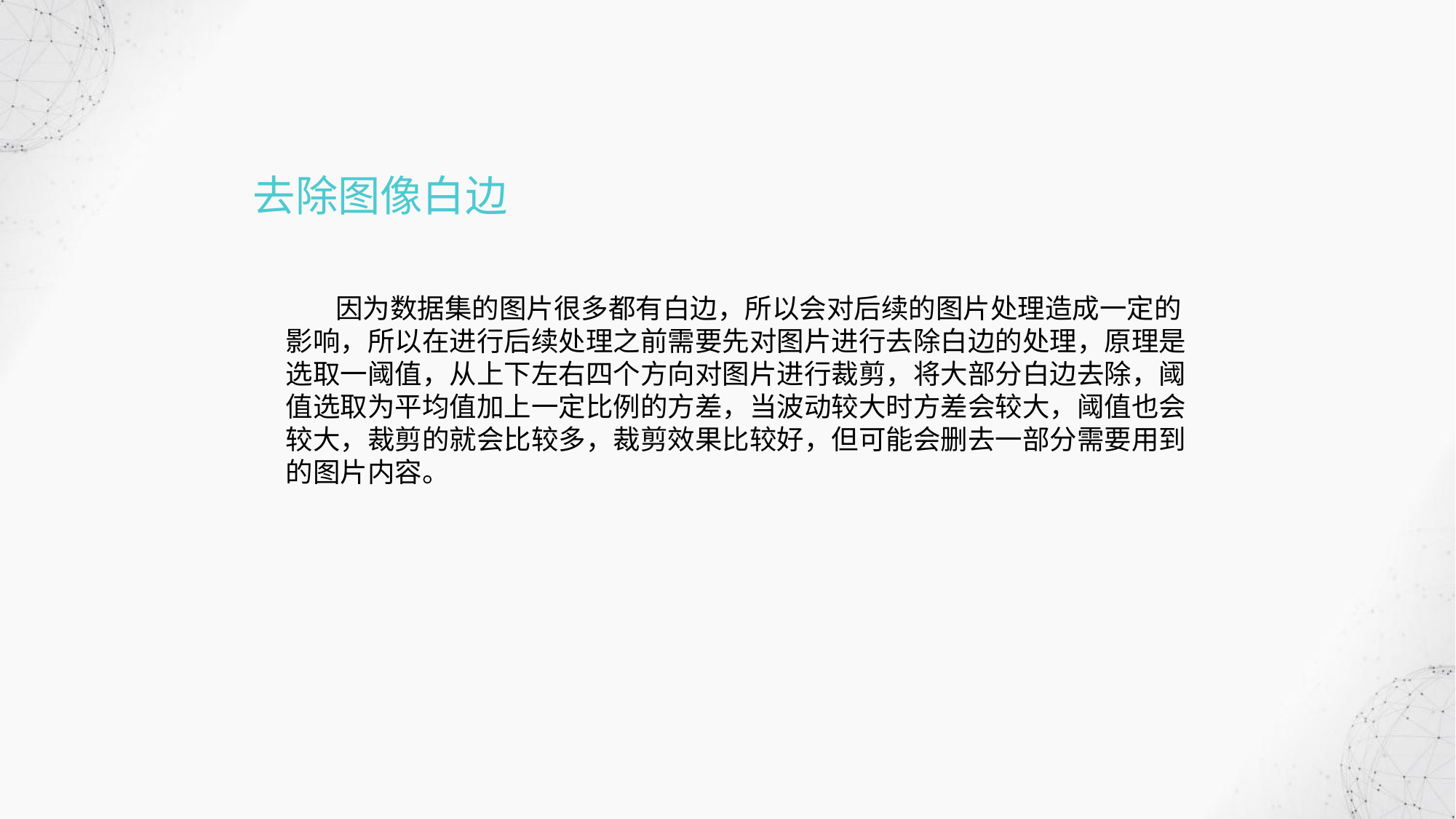

去除图像白边
       因为数据集的图片很多都有白边，所以会对后续的图片处理造成一定的影响，所以在进行后续处理之前需要先对图片进行去除白边的处理，原理是选取一阈值，从上下左右四个方向对图片进行裁剪，将大部分白边去除，阈值选取为平均值加上一定比例的方差，当波动较大时方差会较大，阈值也会较大，裁剪的就会比较多，裁剪效果比较好，但可能会删去一部分需要用到的图片内容。